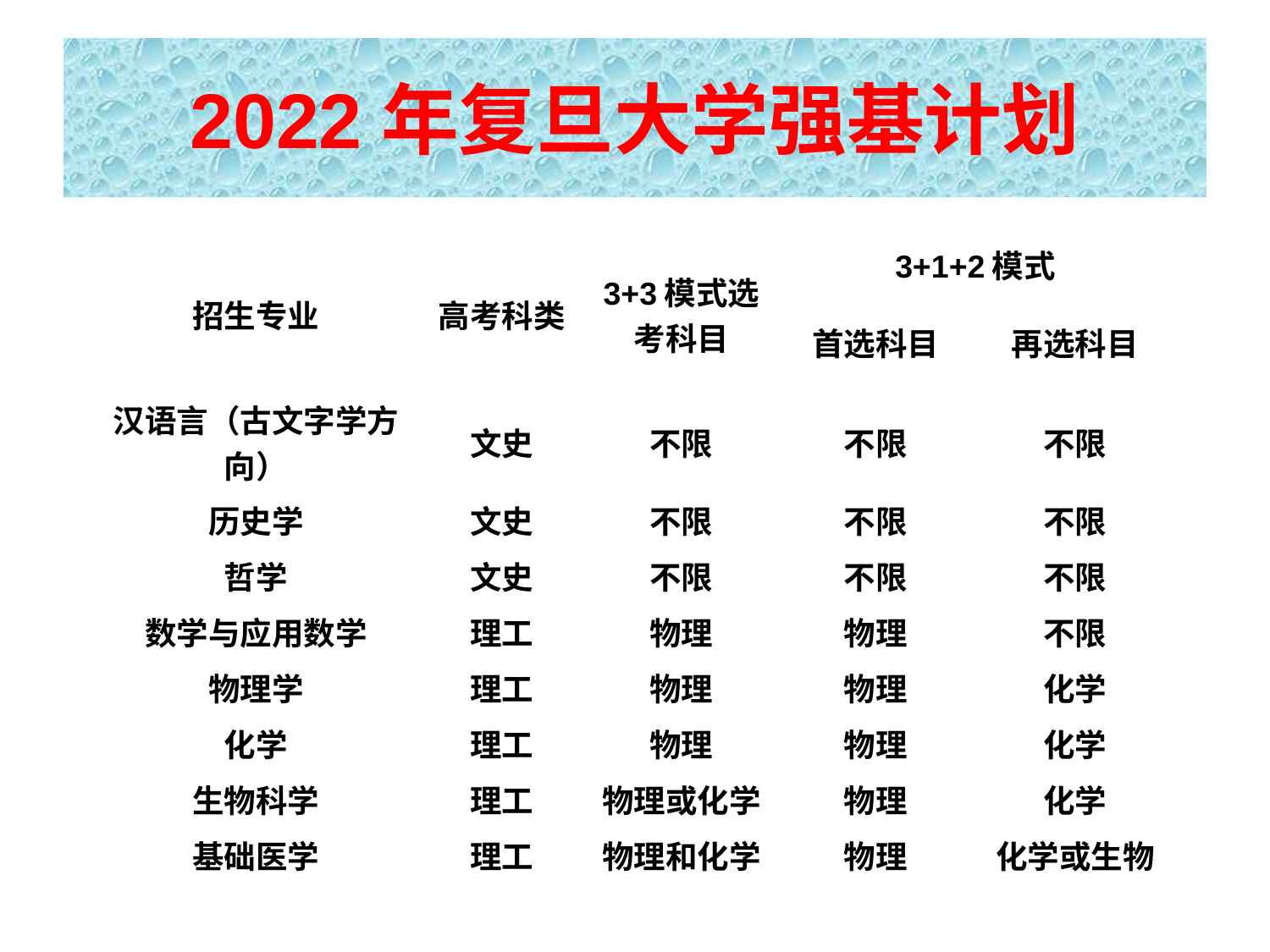

# 2022年复旦大学强基计划
| 招生专业 | 高考科类 | 3+3模式选考科目 | 3+1+2模式 |  |
| --- | --- | --- | --- | --- |
|  |  |  | 首选科目 | 再选科目 |
| 汉语言（古文字学方向） | 文史 | 不限 | 不限 | 不限 |
| 历史学 | 文史 | 不限 | 不限 | 不限 |
| 哲学 | 文史 | 不限 | 不限 | 不限 |
| 数学与应用数学 | 理工 | 物理 | 物理 | 不限 |
| 物理学 | 理工 | 物理 | 物理 | 化学 |
| 化学 | 理工 | 物理 | 物理 | 化学 |
| 生物科学 | 理工 | 物理或化学 | 物理 | 化学 |
| 基础医学 | 理工 | 物理和化学 | 物理 | 化学或生物 |